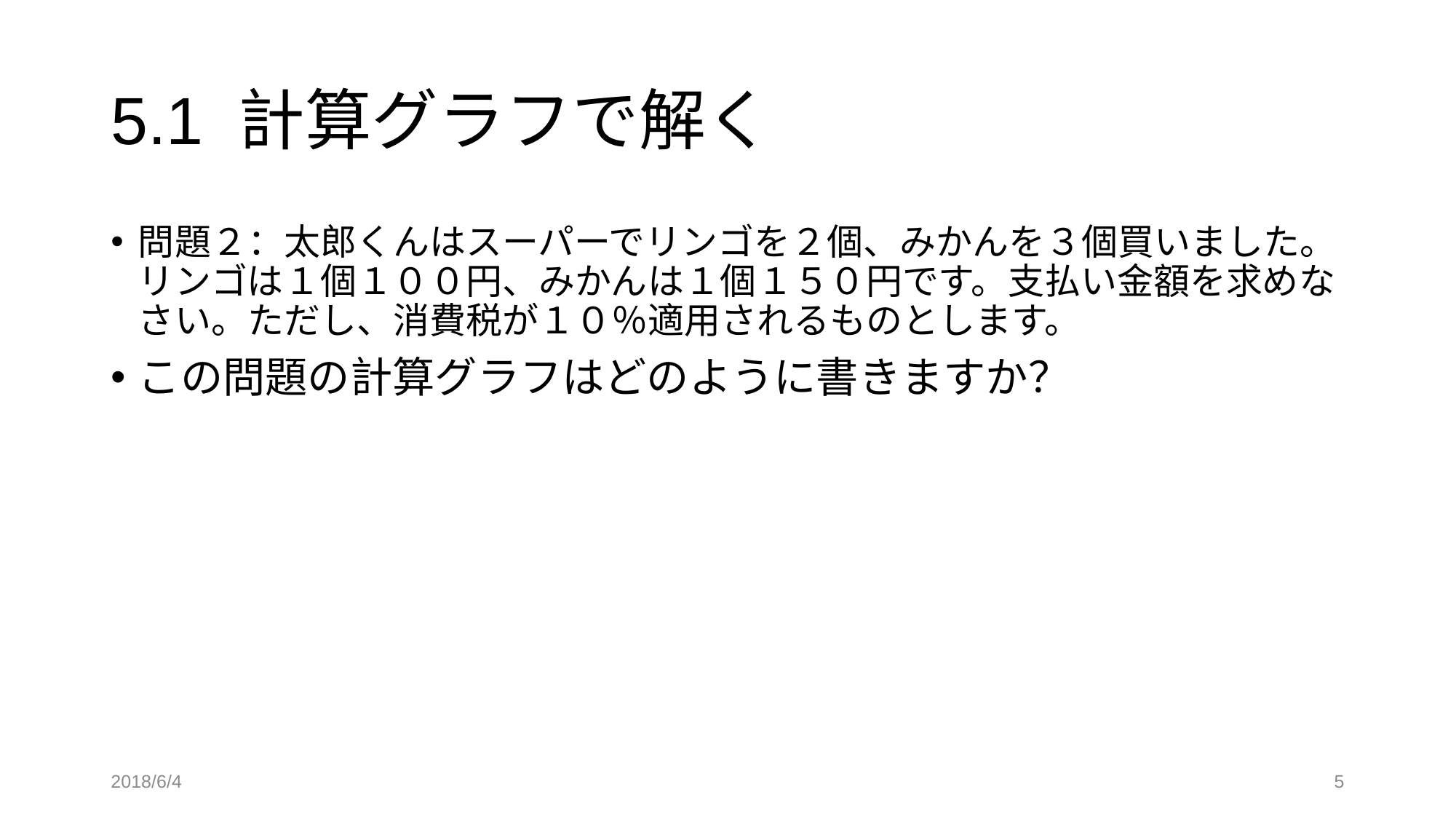

# 5.1 計算グラフで解く
問題２：太郎くんはスーパーでリンゴを２個、みかんを３個買いました。リンゴは１個１００円、みかんは１個１５０円です。支払い金額を求めなさい。ただし、消費税が１０％適用されるものとします。
この問題の計算グラフはどのように書きますか？
2018/6/4
5